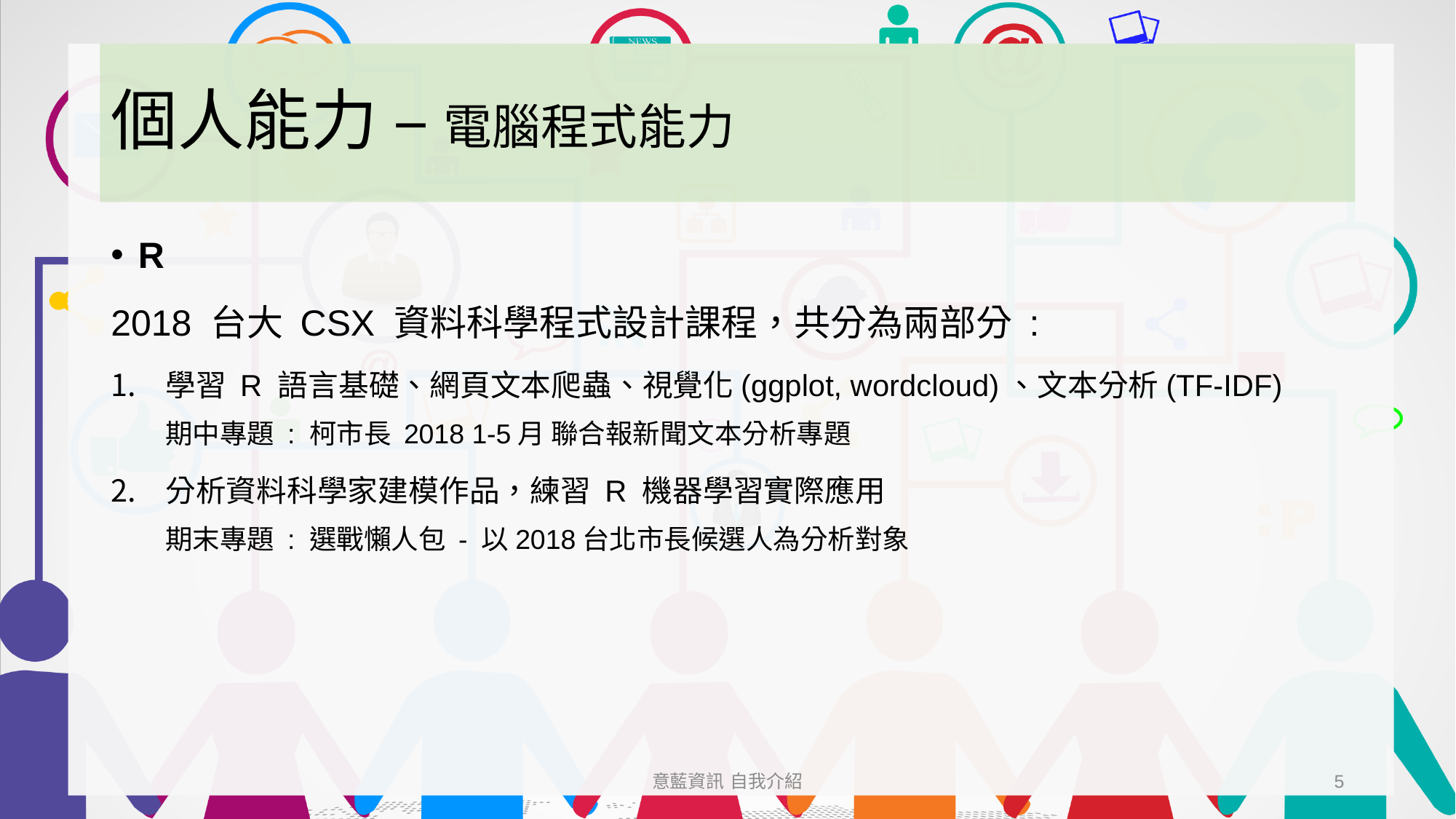

# 個人能力 – 電腦程式能力
R
2018 台大 CSX 資料科學程式設計課程，共分為兩部分 :
學習 R 語言基礎、網頁文本爬蟲、視覺化(ggplot, wordcloud)、文本分析(TF-IDF)
期中專題 : 柯市長 2018 1-5月 聯合報新聞文本分析專題
分析資料科學家建模作品，練習 R 機器學習實際應用
期末專題 : 選戰懶人包 - 以2018台北市長候選人為分析對象

意藍資訊 自我介紹
5